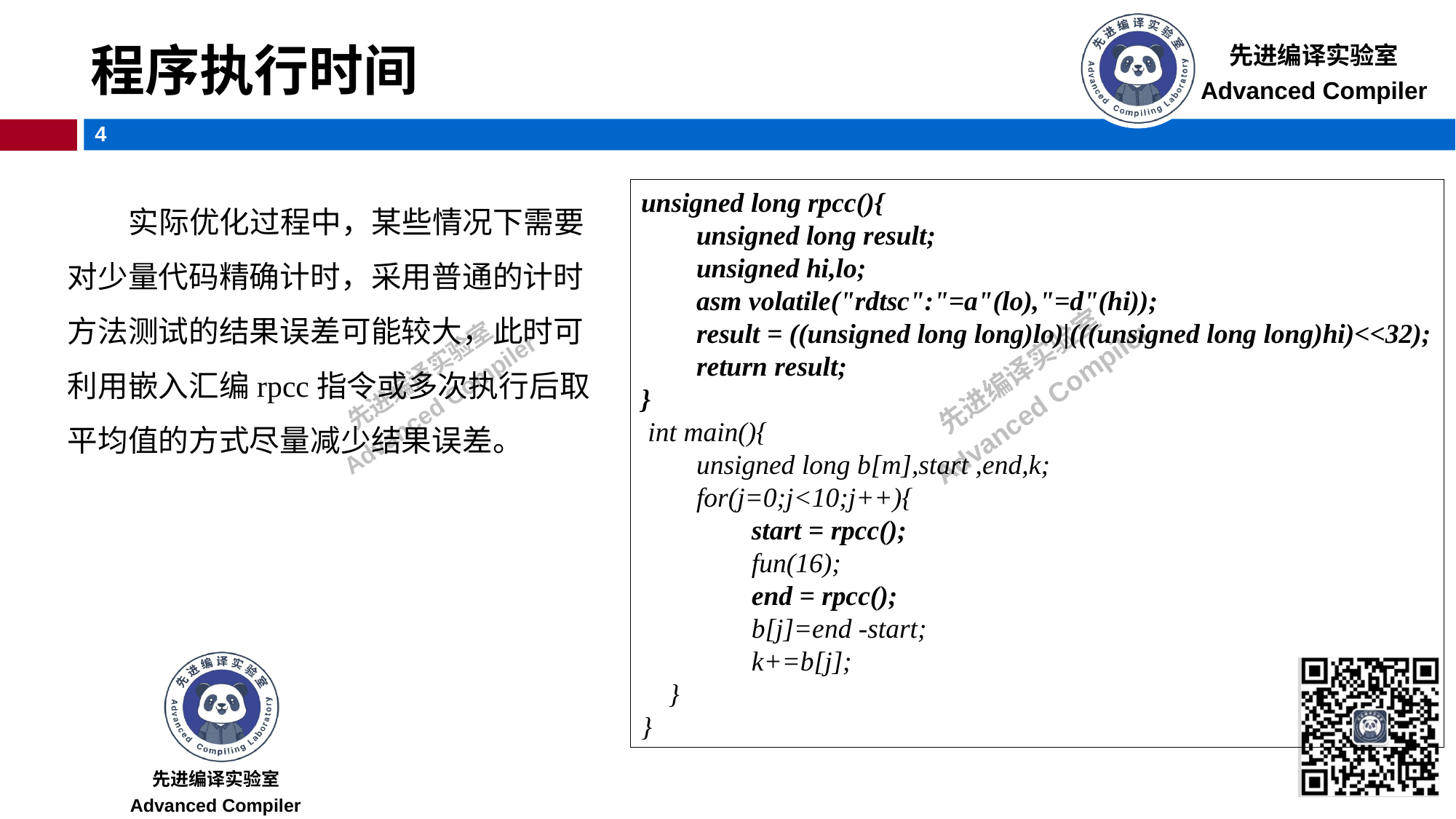

# 程序执行时间
        实际优化过程中，某些情况下需要对少量代码精确计时，采用普通的计时方法测试的结果误差可能较大，此时可利用嵌入汇编rpcc指令或多次执行后取平均值的方式尽量减少结果误差。
unsigned long rpcc(){
        unsigned long result;
        unsigned hi,lo;
        asm volatile("rdtsc":"=a"(lo),"=d"(hi));
        result = ((unsigned long long)lo)|(((unsigned long long)hi)<<32);
        return result;
}
 int main(){
        unsigned long b[m],start ,end,k;
        for(j=0;j<10;j++){
                start = rpcc();
                fun(16);
                end = rpcc();
                b[j]=end -start;
                k+=b[j];
    }
}